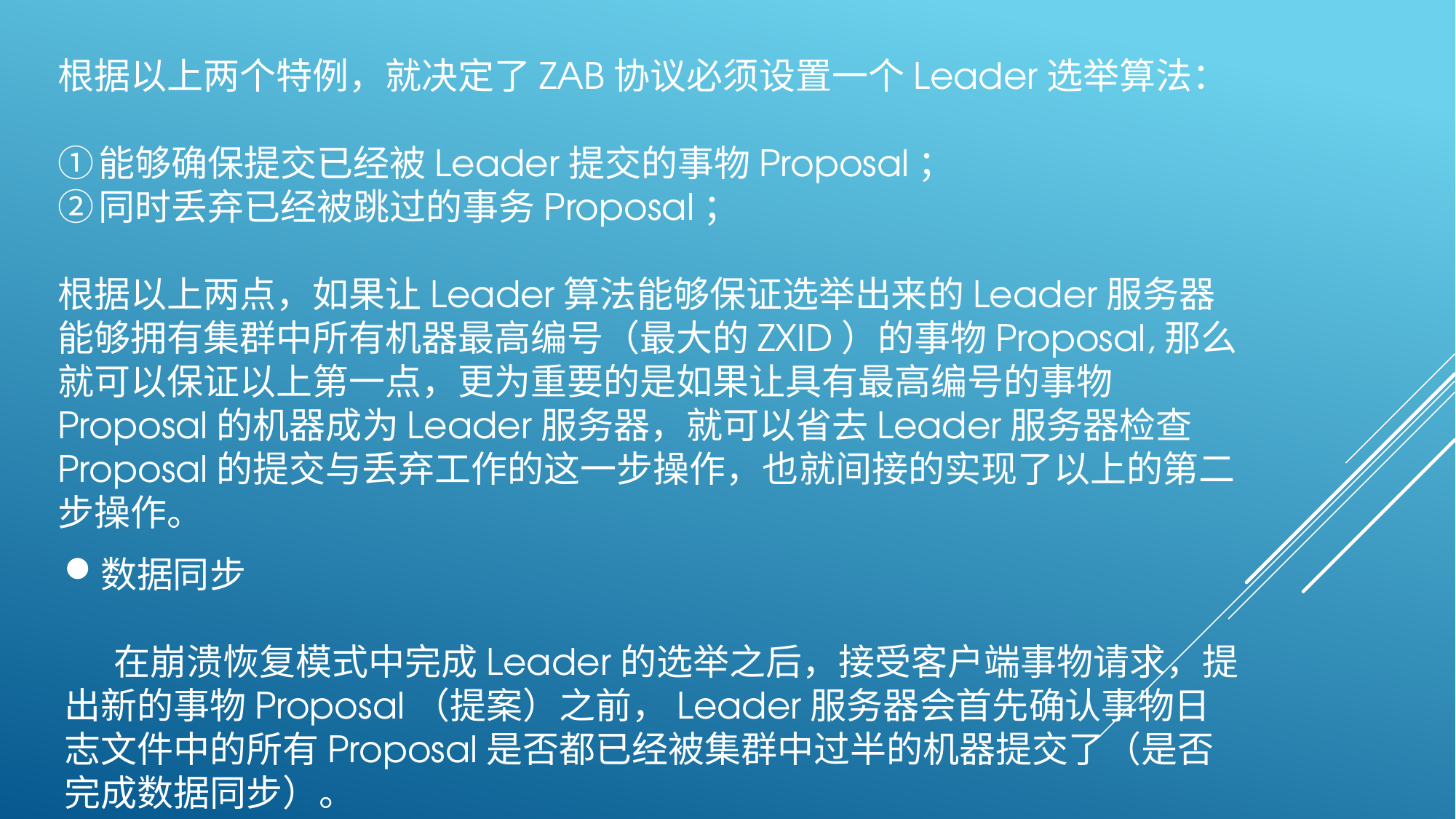

根据以上两个特例，就决定了ZAB协议必须设置一个Leader选举算法：

能够确保提交已经被Leader提交的事物Proposal；
同时丢弃已经被跳过的事务Proposal；

根据以上两点，如果让Leader算法能够保证选举出来的Leader服务器能够拥有集群中所有机器最高编号（最大的ZXID）的事物Proposal,那么就可以保证以上第一点，更为重要的是如果让具有最高编号的事物Proposal的机器成为Leader服务器，就可以省去Leader服务器检查Proposal的提交与丢弃工作的这一步操作，也就间接的实现了以上的第二步操作。
数据同步

     在崩溃恢复模式中完成Leader的选举之后，接受客户端事物请求，提出新的事物Proposal（提案）之前，Leader服务器会首先确认事物日志文件中的所有Proposal是否都已经被集群中过半的机器提交了（是否完成数据同步）。